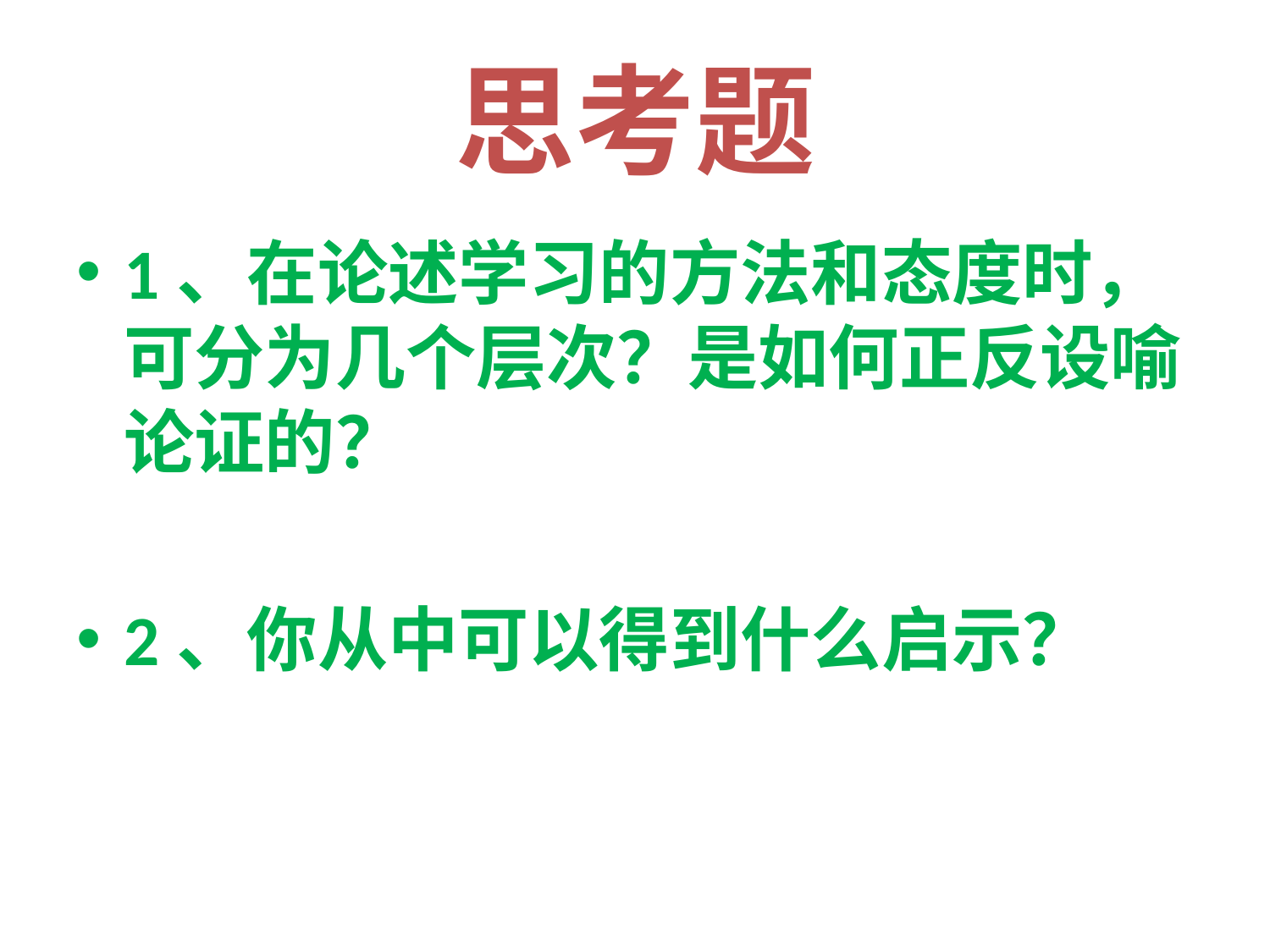

# 思考题
1、在论述学习的方法和态度时，可分为几个层次？是如何正反设喻论证的？

2、你从中可以得到什么启示？